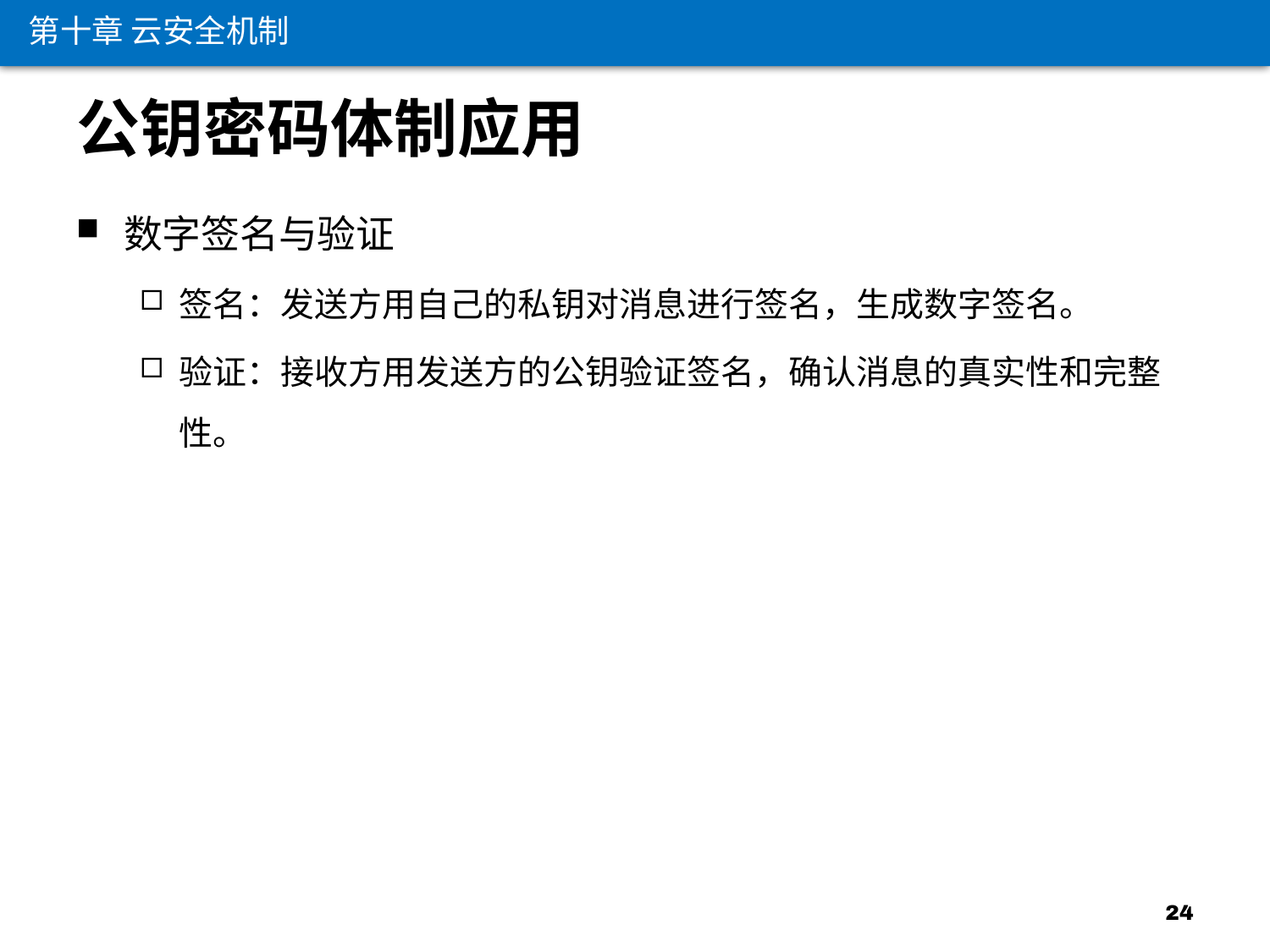

第十章 云安全机制
公钥密码体制应用
数字签名与验证
签名：发送方用自己的私钥对消息进行签名，生成数字签名。
验证：接收方用发送方的公钥验证签名，确认消息的真实性和完整性。
24